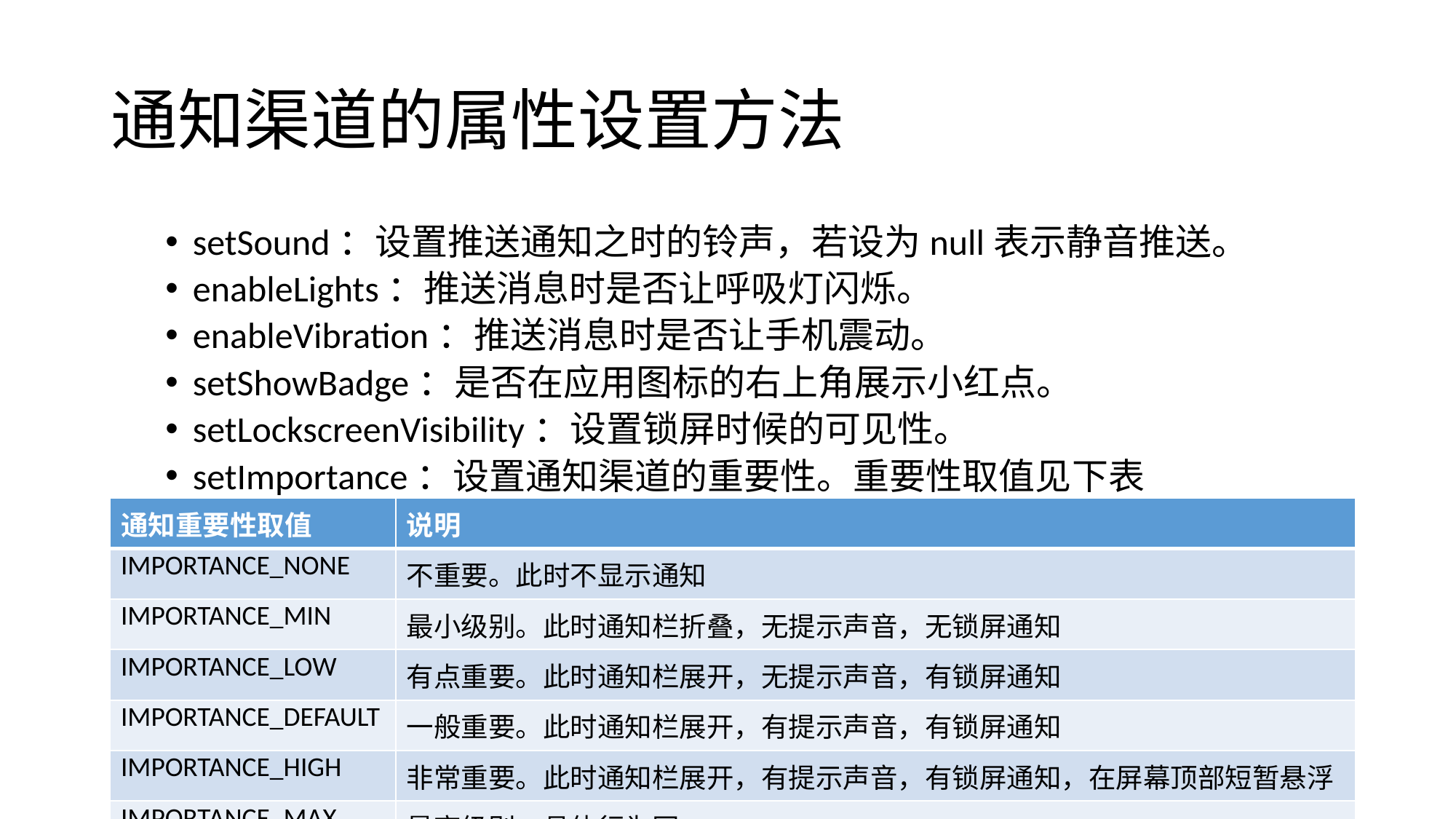

# 通知渠道的属性设置方法
setSound：设置推送通知之时的铃声，若设为null表示静音推送。
enableLights：推送消息时是否让呼吸灯闪烁。
enableVibration：推送消息时是否让手机震动。
setShowBadge：是否在应用图标的右上角展示小红点。
setLockscreenVisibility：设置锁屏时候的可见性。
setImportance：设置通知渠道的重要性。重要性取值见下表
| 通知重要性取值 | 说明 |
| --- | --- |
| IMPORTANCE\_NONE | 不重要。此时不显示通知 |
| IMPORTANCE\_MIN | 最小级别。此时通知栏折叠，无提示声音，无锁屏通知 |
| IMPORTANCE\_LOW | 有点重要。此时通知栏展开，无提示声音，有锁屏通知 |
| IMPORTANCE\_DEFAULT | 一般重要。此时通知栏展开，有提示声音，有锁屏通知 |
| IMPORTANCE\_HIGH | 非常重要。此时通知栏展开，有提示声音，有锁屏通知，在屏幕顶部短暂悬浮 |
| IMPORTANCE\_MAX | 最高级别。具体行为同IMPORTANCE\_HIGH |